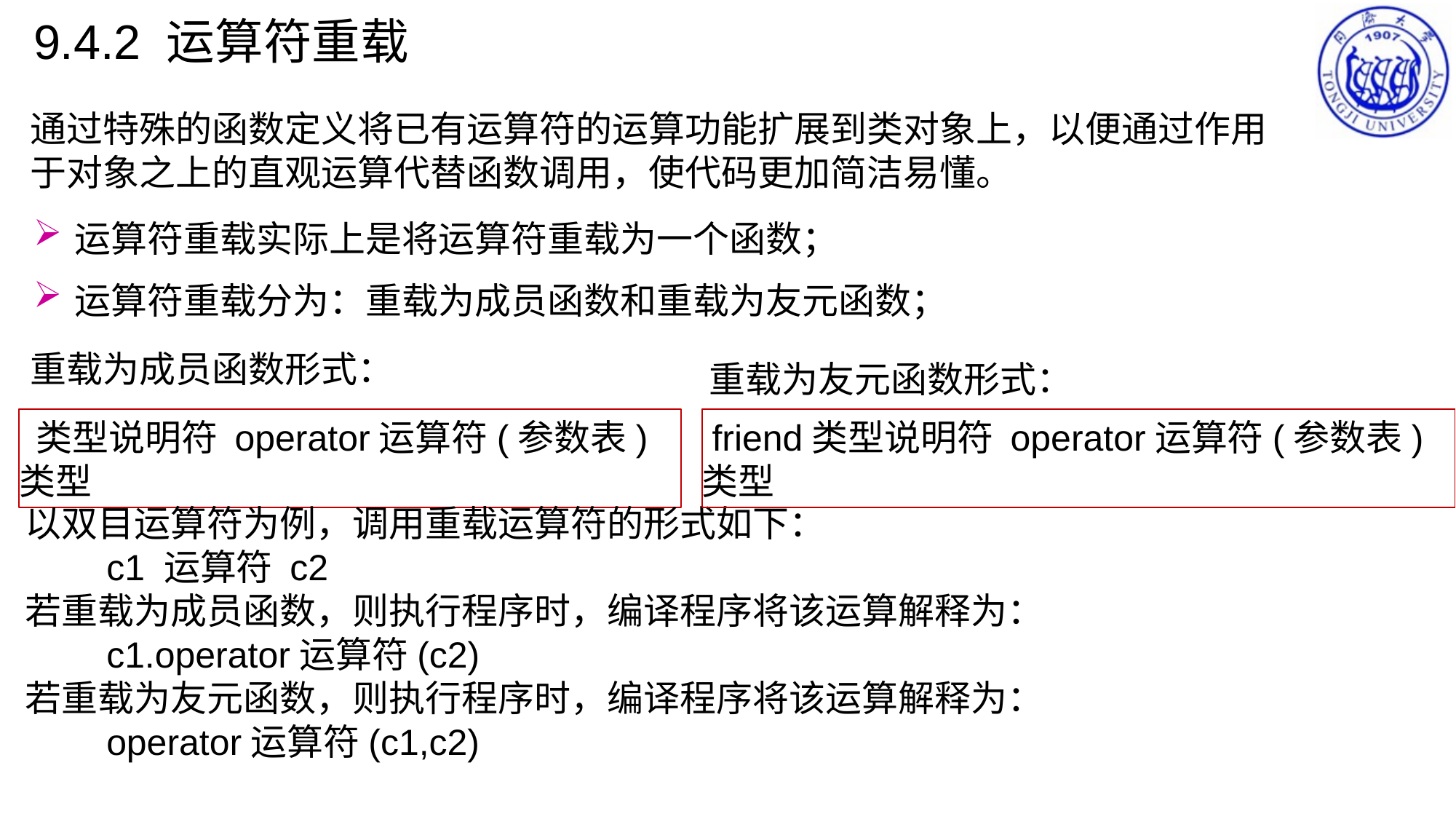

9.4.2 运算符重载
通过特殊的函数定义将已有运算符的运算功能扩展到类对象上，以便通过作用于对象之上的直观运算代替函数调用，使代码更加简洁易懂。
运算符重载实际上是将运算符重载为一个函数；
运算符重载分为：重载为成员函数和重载为友元函数；
重载为成员函数形式：
重载为友元函数形式：
 类型说明符 operator运算符(参数表)类型
 friend类型说明符 operator运算符(参数表)类型
以双目运算符为例，调用重载运算符的形式如下：
        c1 运算符 c2
若重载为成员函数，则执行程序时，编译程序将该运算解释为：
        c1.operator运算符(c2)
若重载为友元函数，则执行程序时，编译程序将该运算解释为：
        operator运算符(c1,c2)